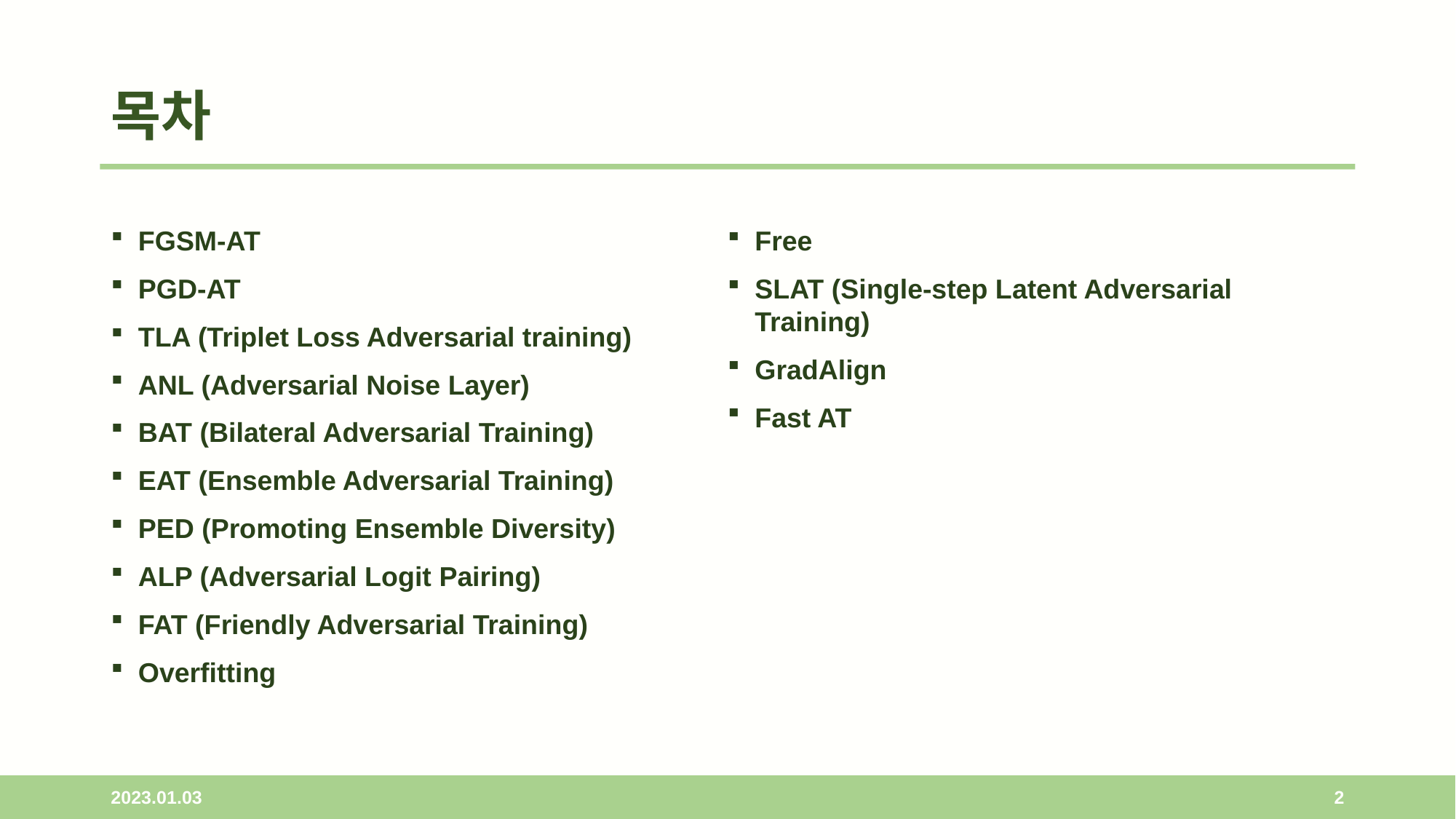

# 목차
FGSM-AT
PGD-AT
TLA (Triplet Loss Adversarial training)
ANL (Adversarial Noise Layer)
BAT (Bilateral Adversarial Training)
EAT (Ensemble Adversarial Training)
PED (Promoting Ensemble Diversity)
ALP (Adversarial Logit Pairing)
FAT (Friendly Adversarial Training)
Overfitting
Free
SLAT (Single-step Latent Adversarial Training)
GradAlign
Fast AT
2023.01.03
2